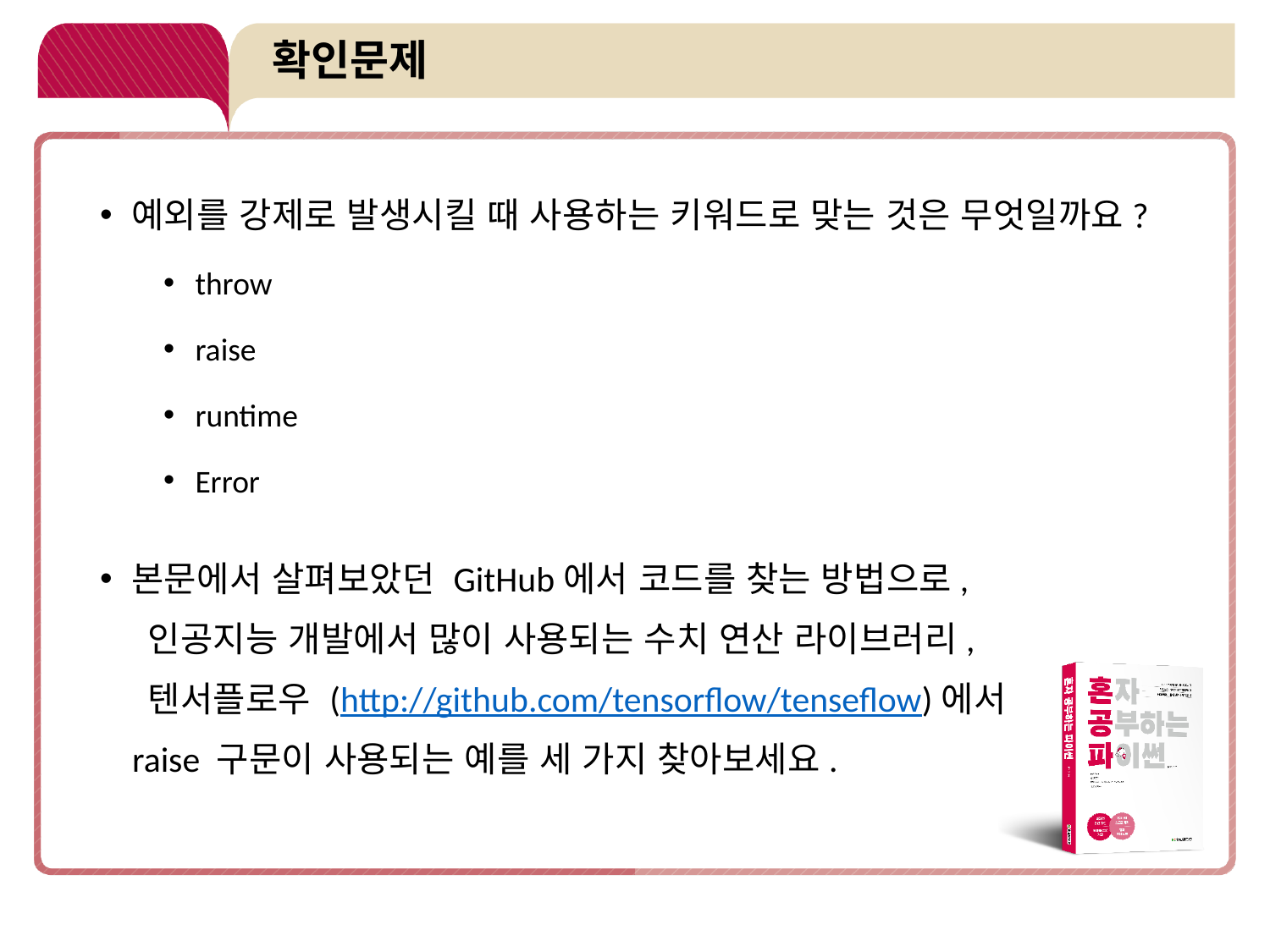

# 확인문제
예외를 강제로 발생시킬 때 사용하는 키워드로 맞는 것은 무엇일까요?
throw
raise
runtime
Error

본문에서 살펴보았던 GitHub에서 코드를 찾는 방법으로,
    인공지능 개발에서 많이 사용되는 수치 연산 라이브러리,
    텐서플로우 (http://github.com/tensorflow/tenseflow)에서
    raise 구문이 사용되는 예를 세 가지 찾아보세요.